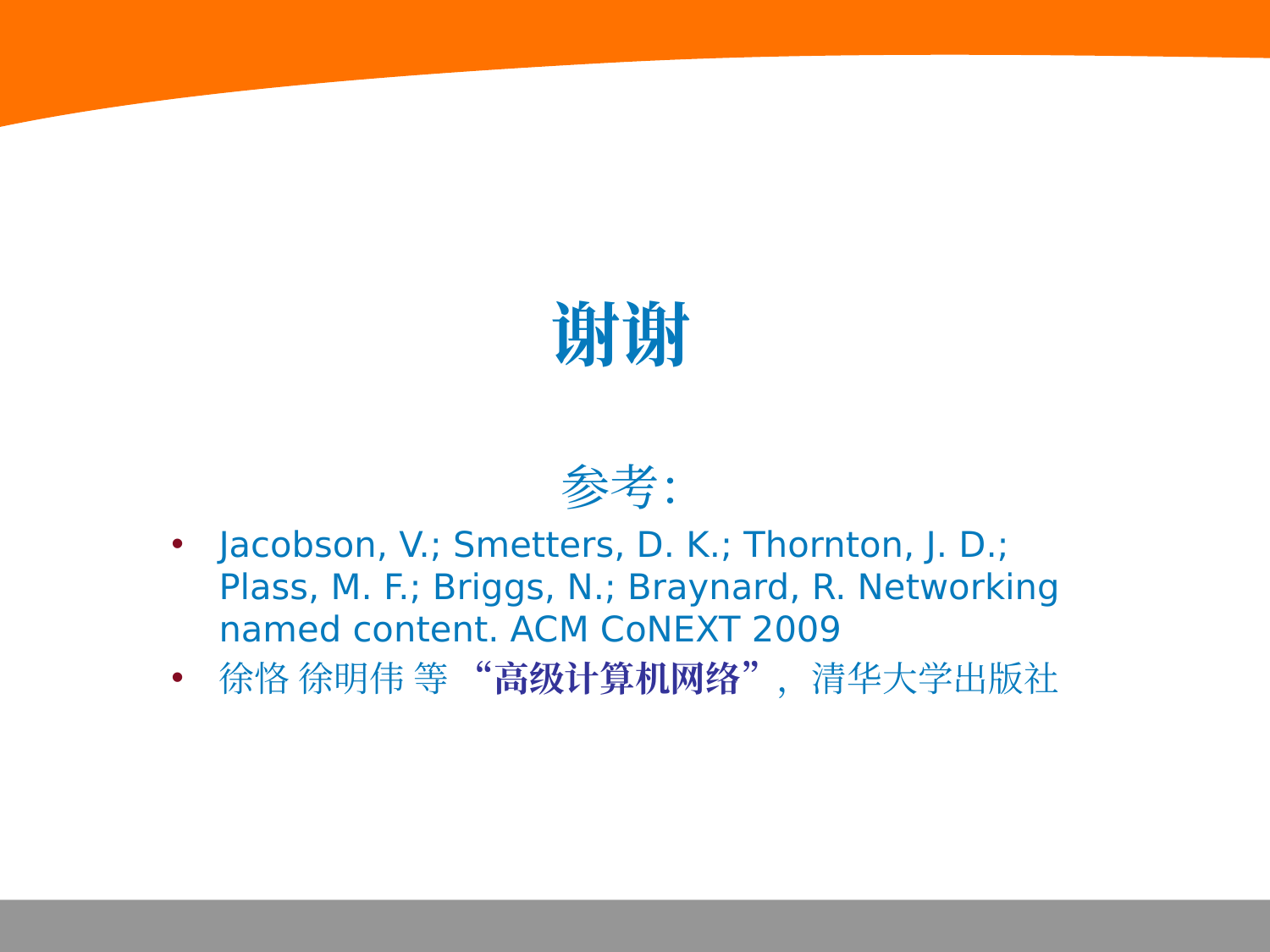

# 谢谢
参考：
Jacobson, V.; Smetters, D. K.; Thornton, J. D.; Plass, M. F.; Briggs, N.; Braynard, R. Networking named content. ACM CoNEXT 2009
徐恪 徐明伟 等 “高级计算机网络”，清华大学出版社